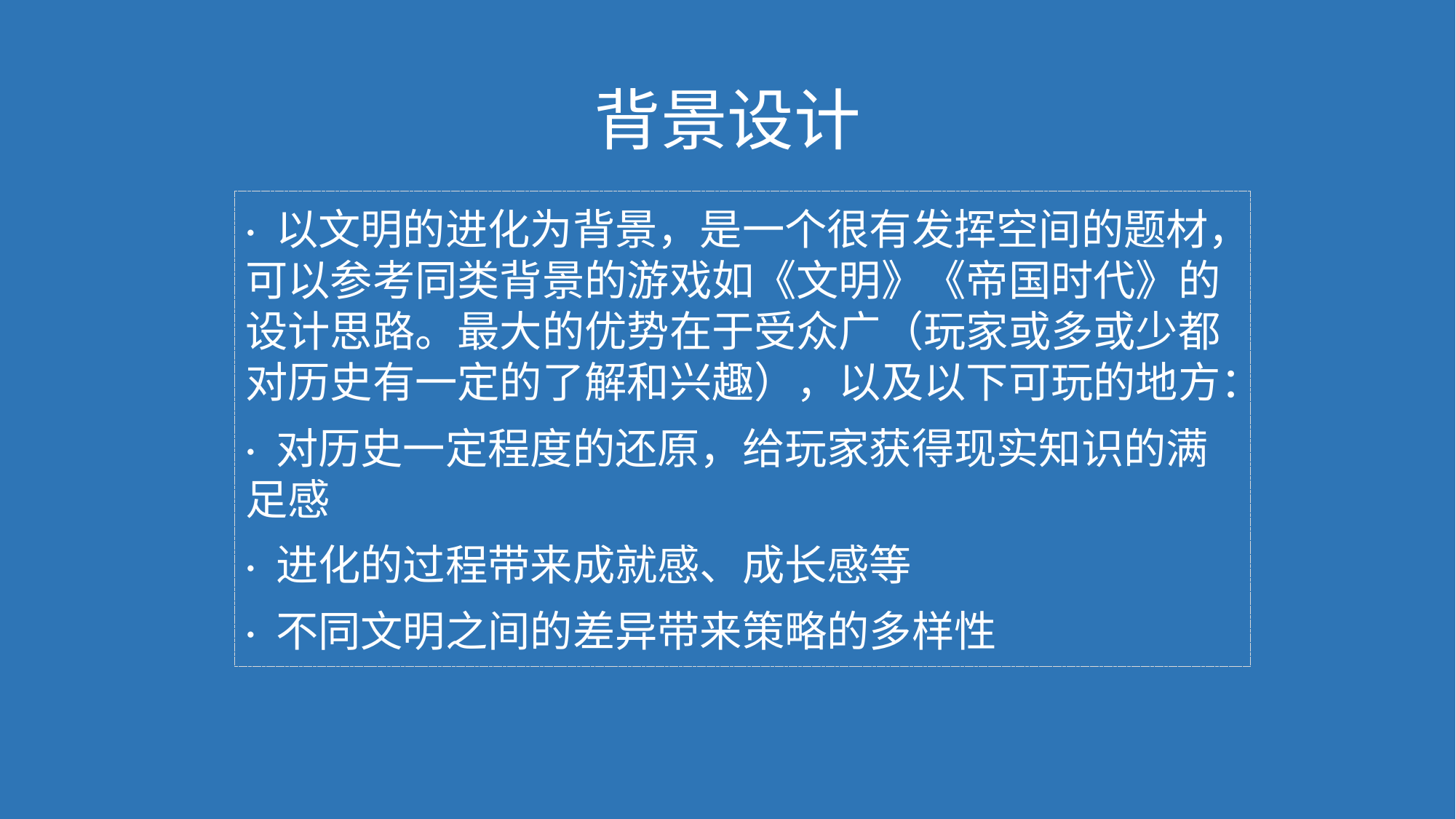

背景设计
· 以文明的进化为背景，是一个很有发挥空间的题材，可以参考同类背景的游戏如《文明》《帝国时代》的设计思路。最大的优势在于受众广（玩家或多或少都对历史有一定的了解和兴趣），以及以下可玩的地方：
· 对历史一定程度的还原，给玩家获得现实知识的满足感
· 进化的过程带来成就感、成长感等
· 不同文明之间的差异带来策略的多样性